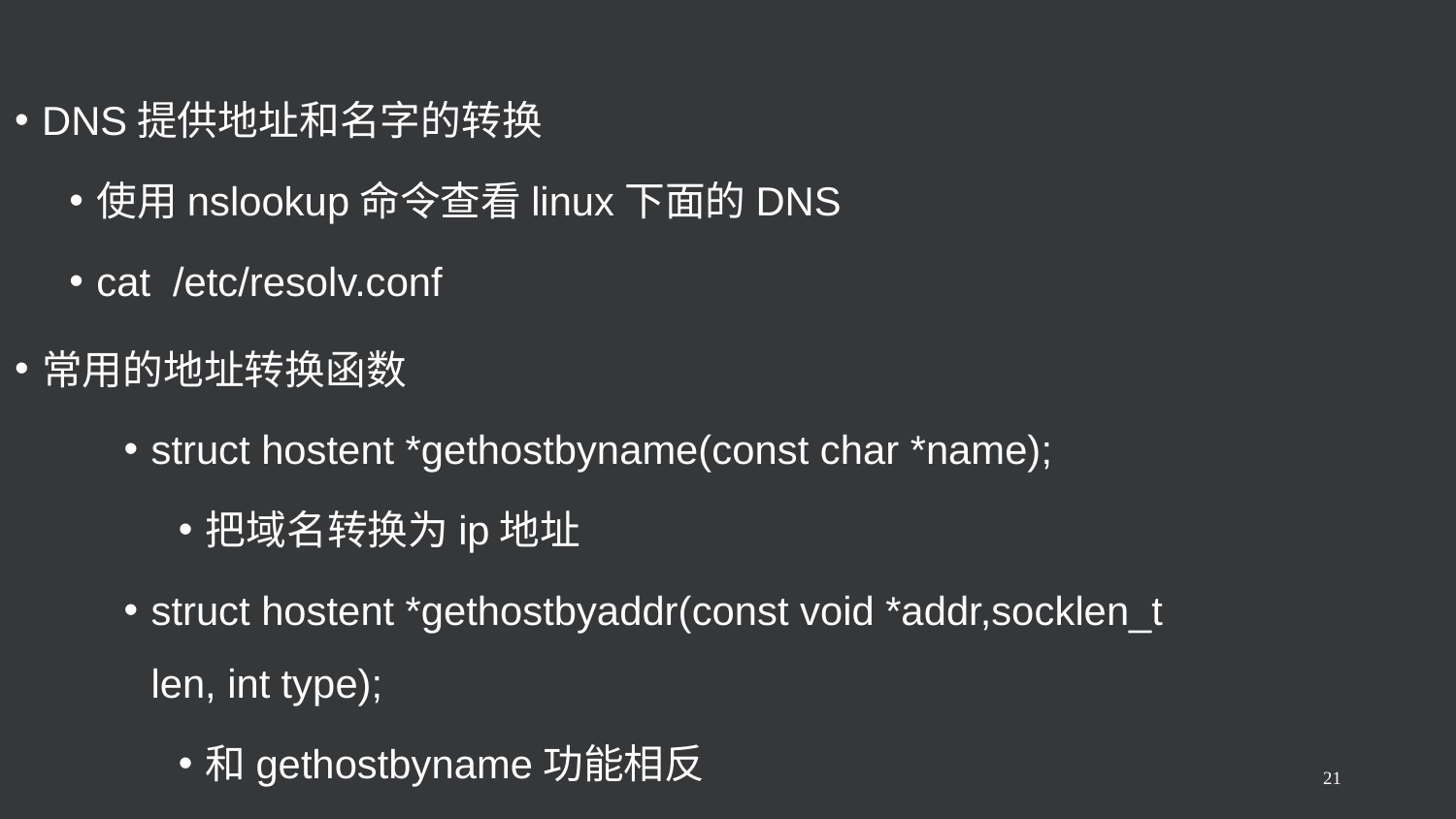

DNS提供地址和名字的转换
使用nslookup命令查看linux下面的DNS
cat  /etc/resolv.conf
常用的地址转换函数
struct hostent *gethostbyname(const char *name);
把域名转换为ip地址
struct hostent *gethostbyaddr(const void *addr,socklen_t len, int type);
和gethostbyname功能相反
21